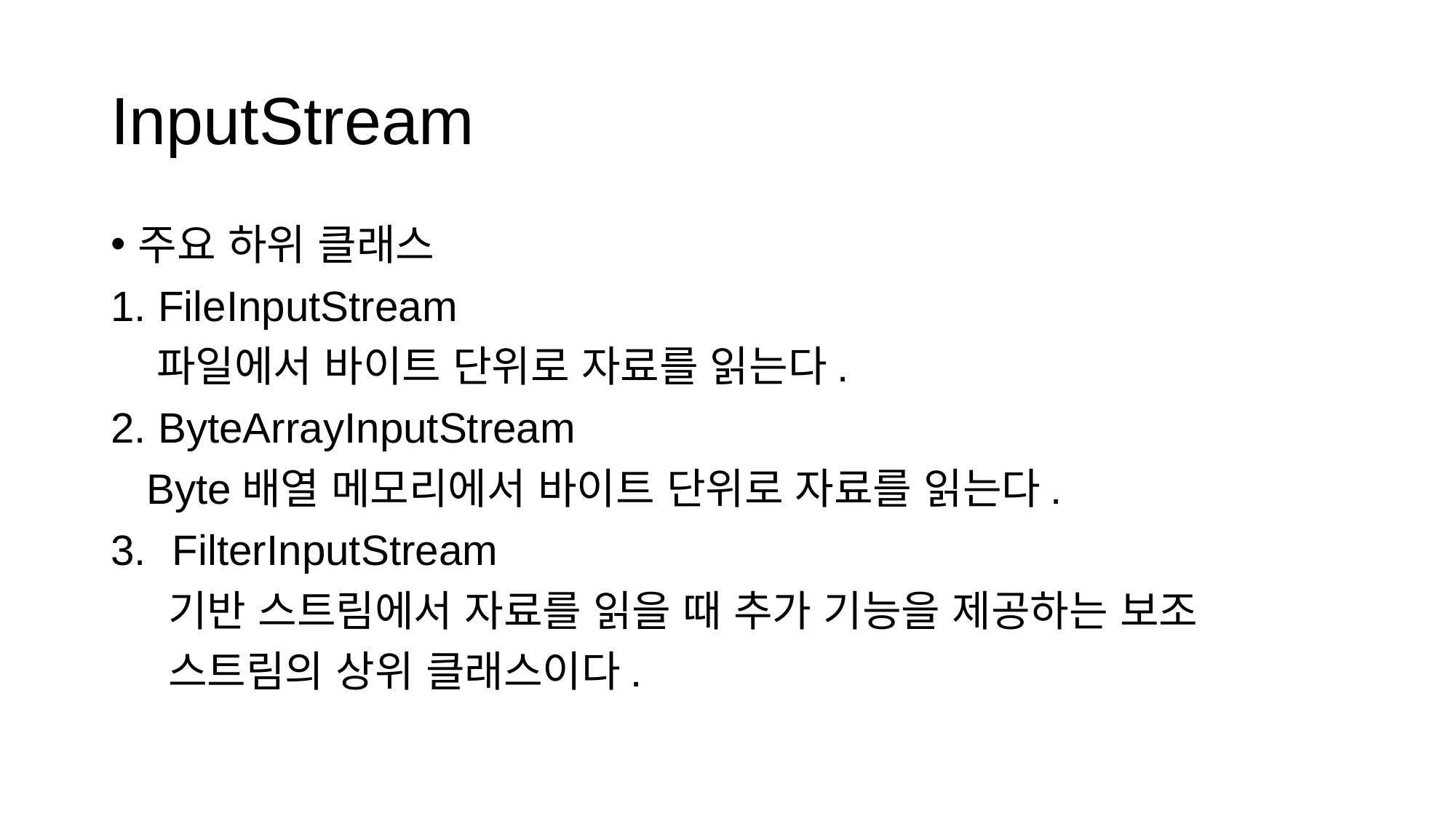

# InputStream
주요 하위 클래스
1. FileInputStream
   파일에서 바이트 단위로 자료를 읽는다.
2. ByteArrayInputStream
   Byte배열 메모리에서 바이트 단위로 자료를 읽는다.
FilterInputStream
    기반 스트림에서 자료를 읽을 때 추가 기능을 제공하는 보조
    스트림의 상위 클래스이다.